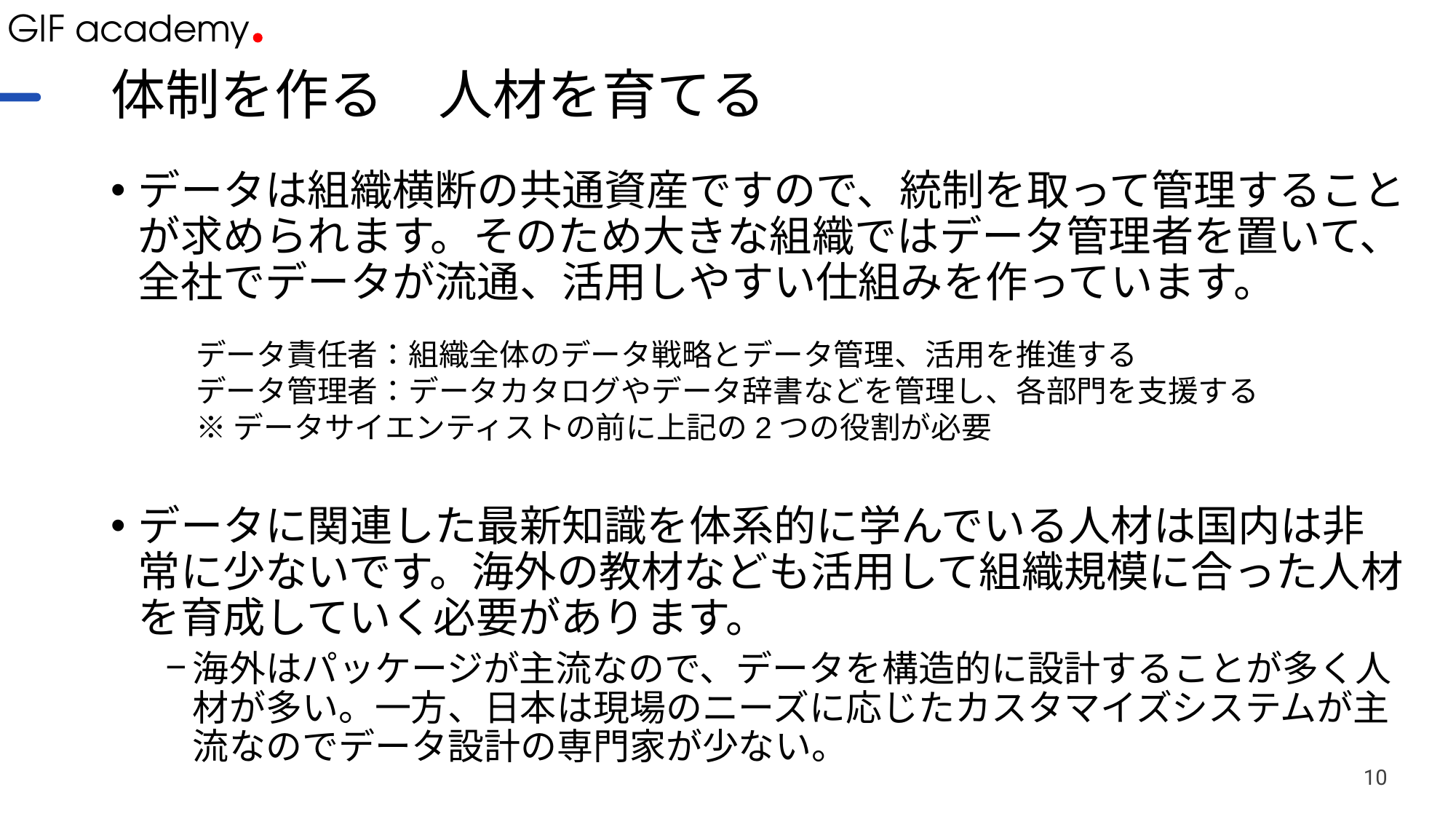

# 体制を作る　人材を育てる
データは組織横断の共通資産ですので、統制を取って管理することが求められます。そのため大きな組織ではデータ管理者を置いて、全社でデータが流通、活用しやすい仕組みを作っています。

データに関連した最新知識を体系的に学んでいる人材は国内は非常に少ないです。海外の教材なども活用して組織規模に合った人材を育成していく必要があります。
海外はパッケージが主流なので、データを構造的に設計することが多く人材が多い。一方、日本は現場のニーズに応じたカスタマイズシステムが主流なのでデータ設計の専門家が少ない。
データ責任者：組織全体のデータ戦略とデータ管理、活用を推進する
データ管理者：データカタログやデータ辞書などを管理し、各部門を支援する
※データサイエンティストの前に上記の2つの役割が必要
10